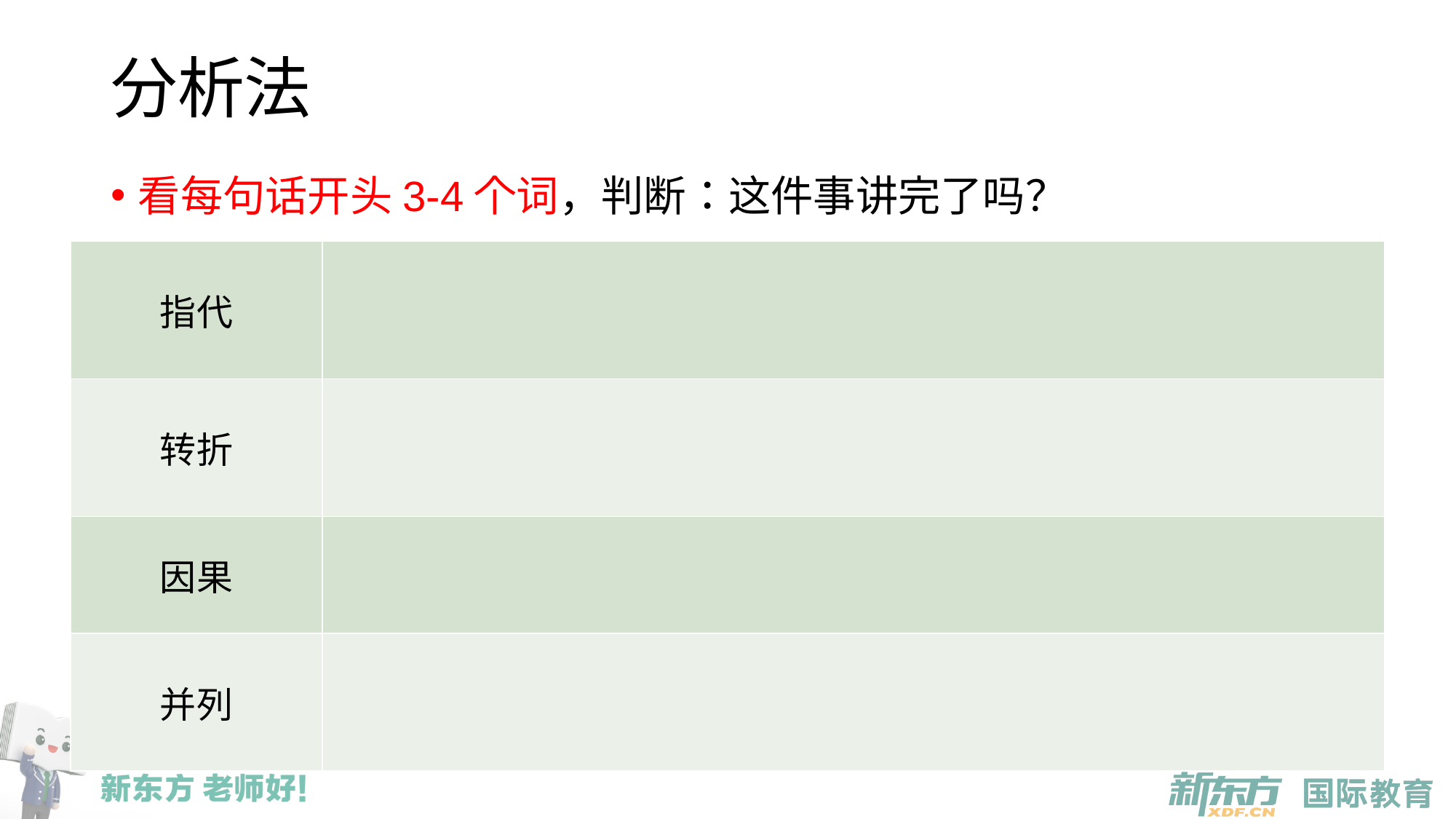

# 分析法
看每句话开头3-4个词，判断：这件事讲完了吗？

| 指代 |  |
| --- | --- |
| 转折 |  |
| 因果 |  |
| 并列 |  |